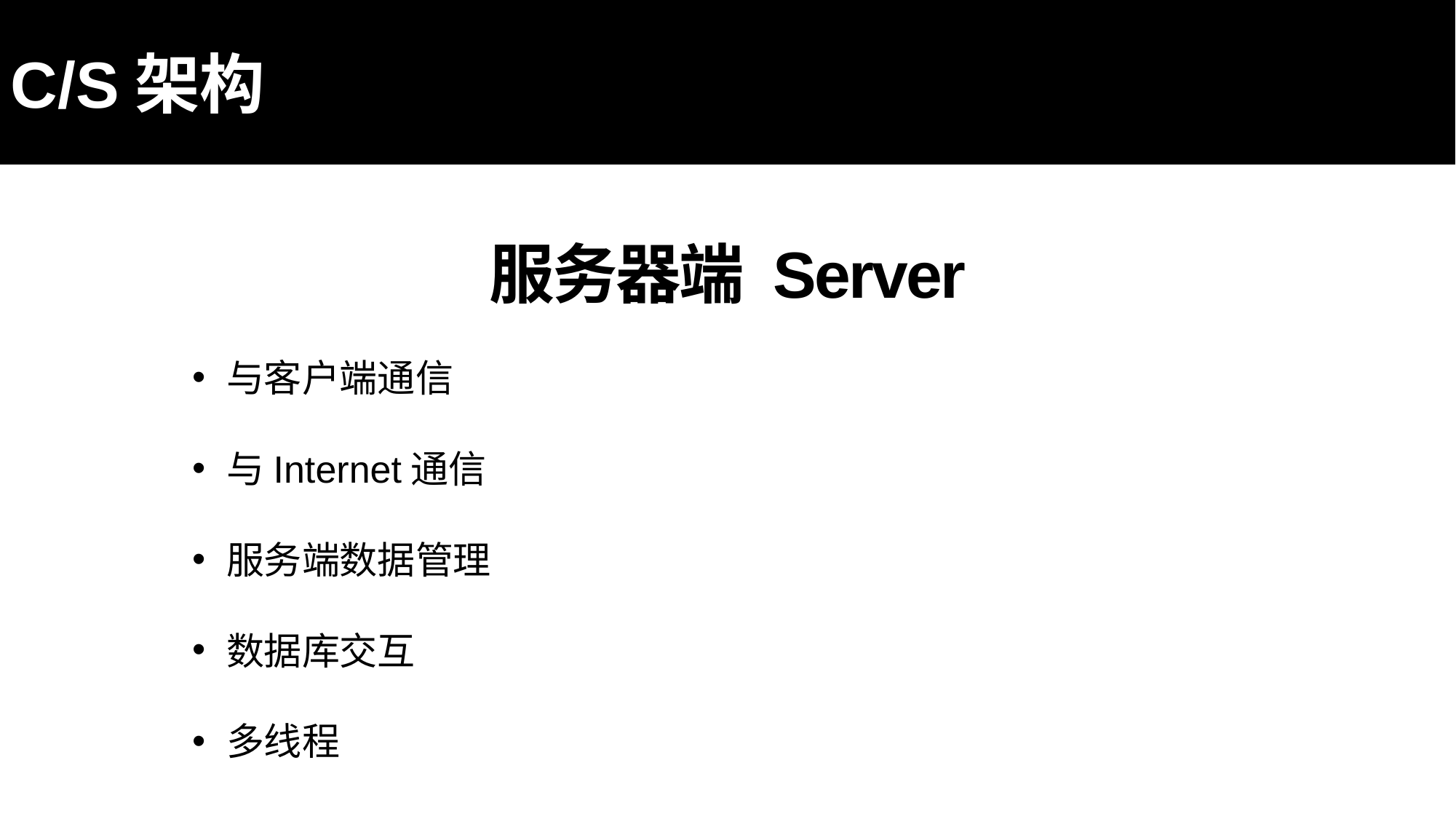

C/S架构
服务器端 Server
与客户端通信

与Internet通信

服务端数据管理

数据库交互

多线程